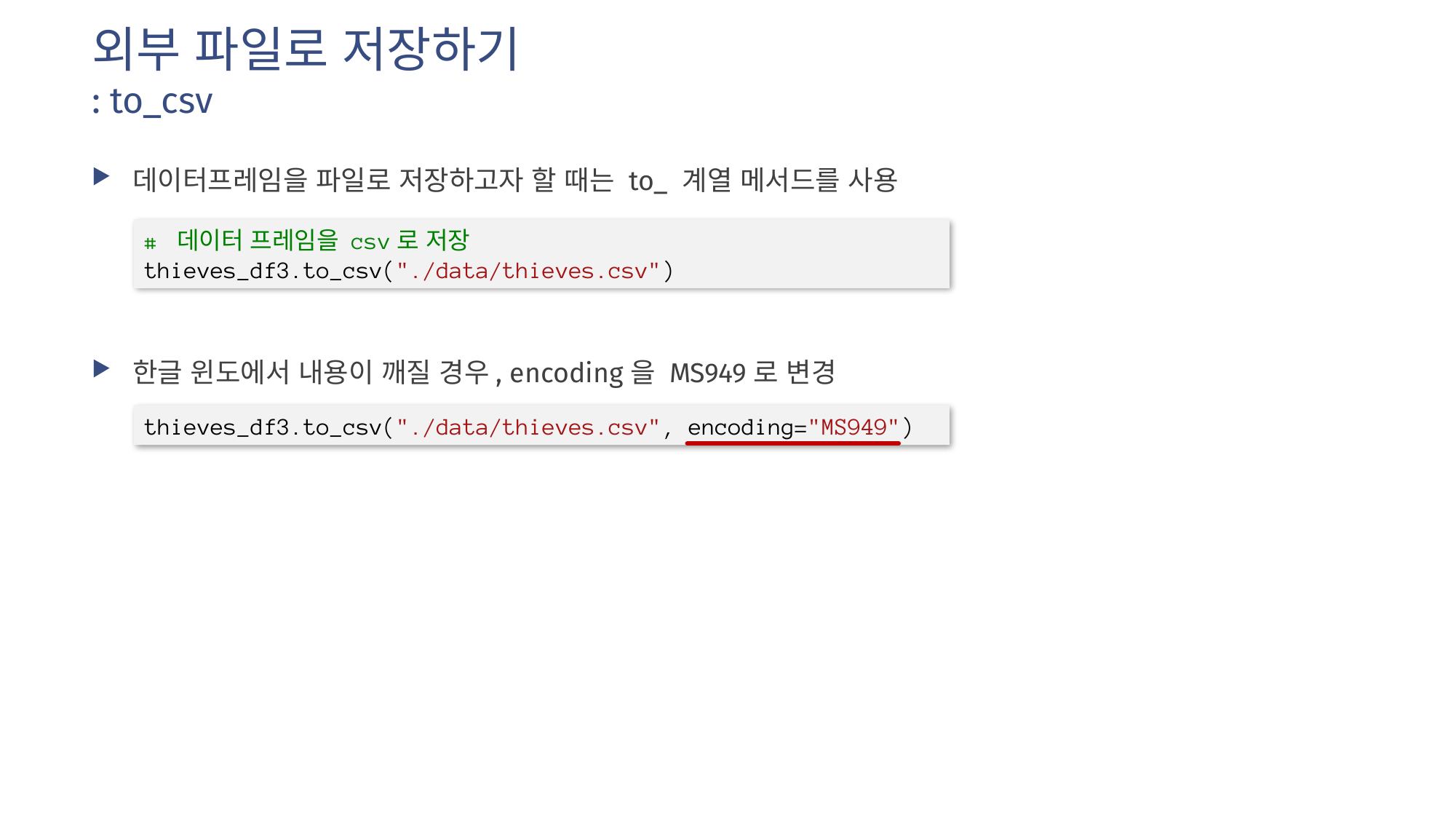

# 외부 파일로 저장하기 : to_csv
데이터프레임을 파일로 저장하고자 할 때는 to_ 계열 메서드를 사용

한글 윈도에서 내용이 깨질 경우, encoding을 MS949로 변경

# 데이터 프레임을 csv로 저장
thieves_df3.to_csv("./data/thieves.csv")
thieves_df3.to_csv("./data/thieves.csv", encoding="MS949")